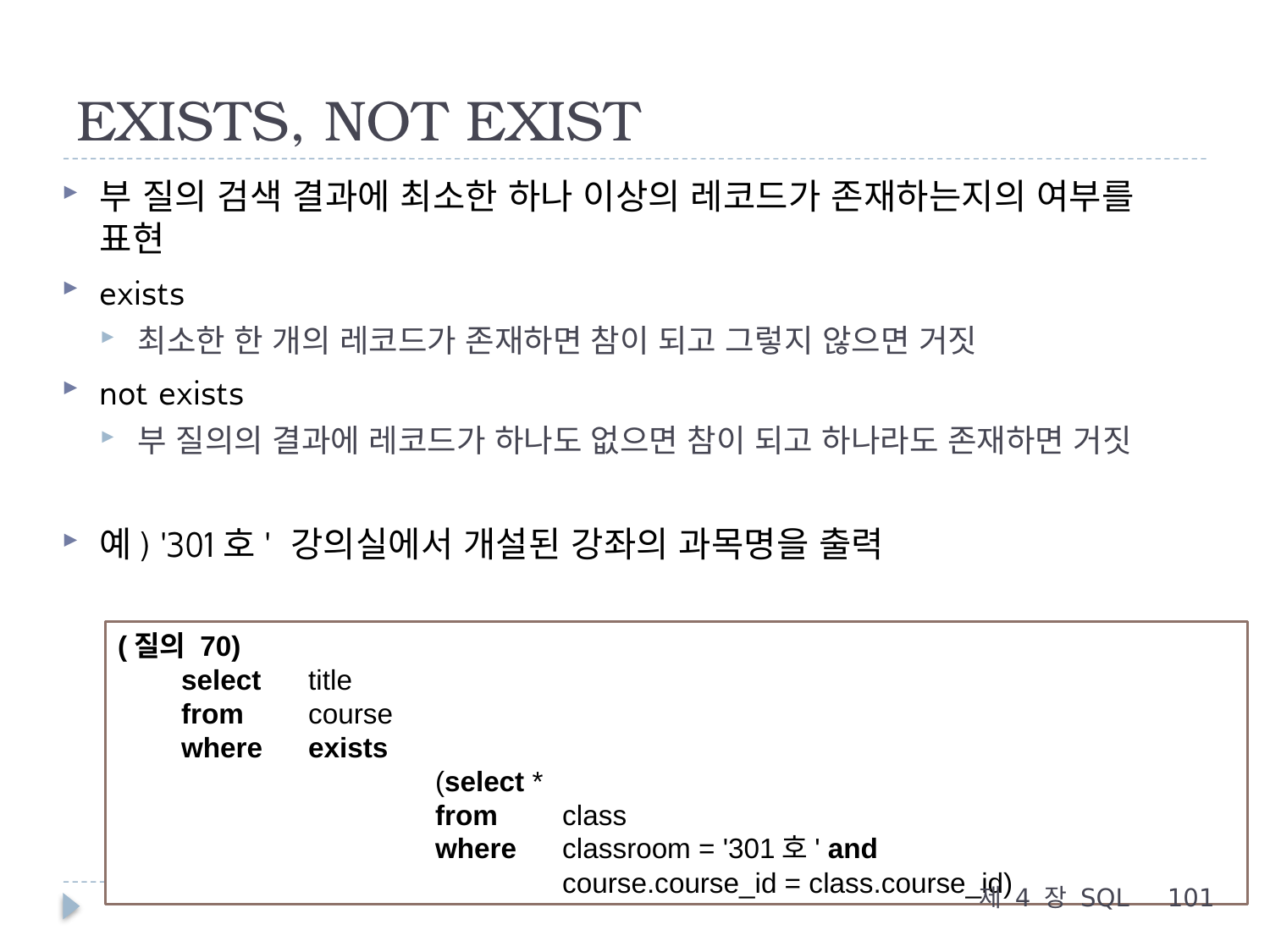

# EXISTS, NOT EXIST
부 질의 검색 결과에 최소한 하나 이상의 레코드가 존재하는지의 여부를 표현
exists
최소한 한 개의 레코드가 존재하면 참이 되고 그렇지 않으면 거짓
not exists
부 질의의 결과에 레코드가 하나도 없으면 참이 되고 하나라도 존재하면 거짓

예) '301호' 강의실에서 개설된 강좌의 과목명을 출력
(질의 70)
select 	title
from	course
where 	exists
		(select *
		from 	class
		where 	classroom = '301호' and
			course.course_id = class.course_id)
제 4 장 SQL
101